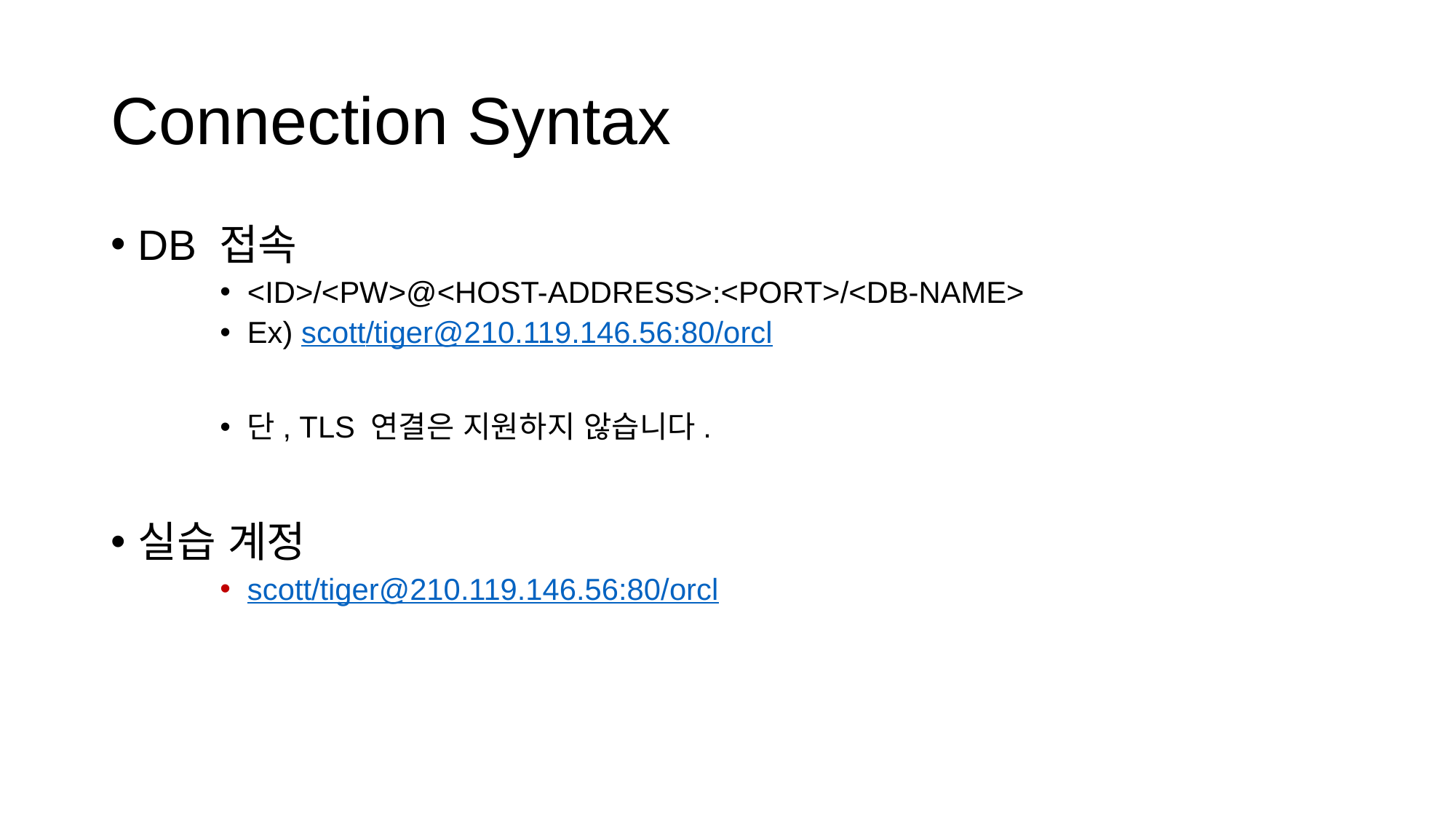

# Connection Syntax
DB 접속
<ID>/<PW>@<HOST-ADDRESS>:<PORT>/<DB-NAME>
Ex) scott/tiger@210.119.146.56:80/orcl

단, TLS 연결은 지원하지 않습니다.

실습 계정
scott/tiger@210.119.146.56:80/orcl